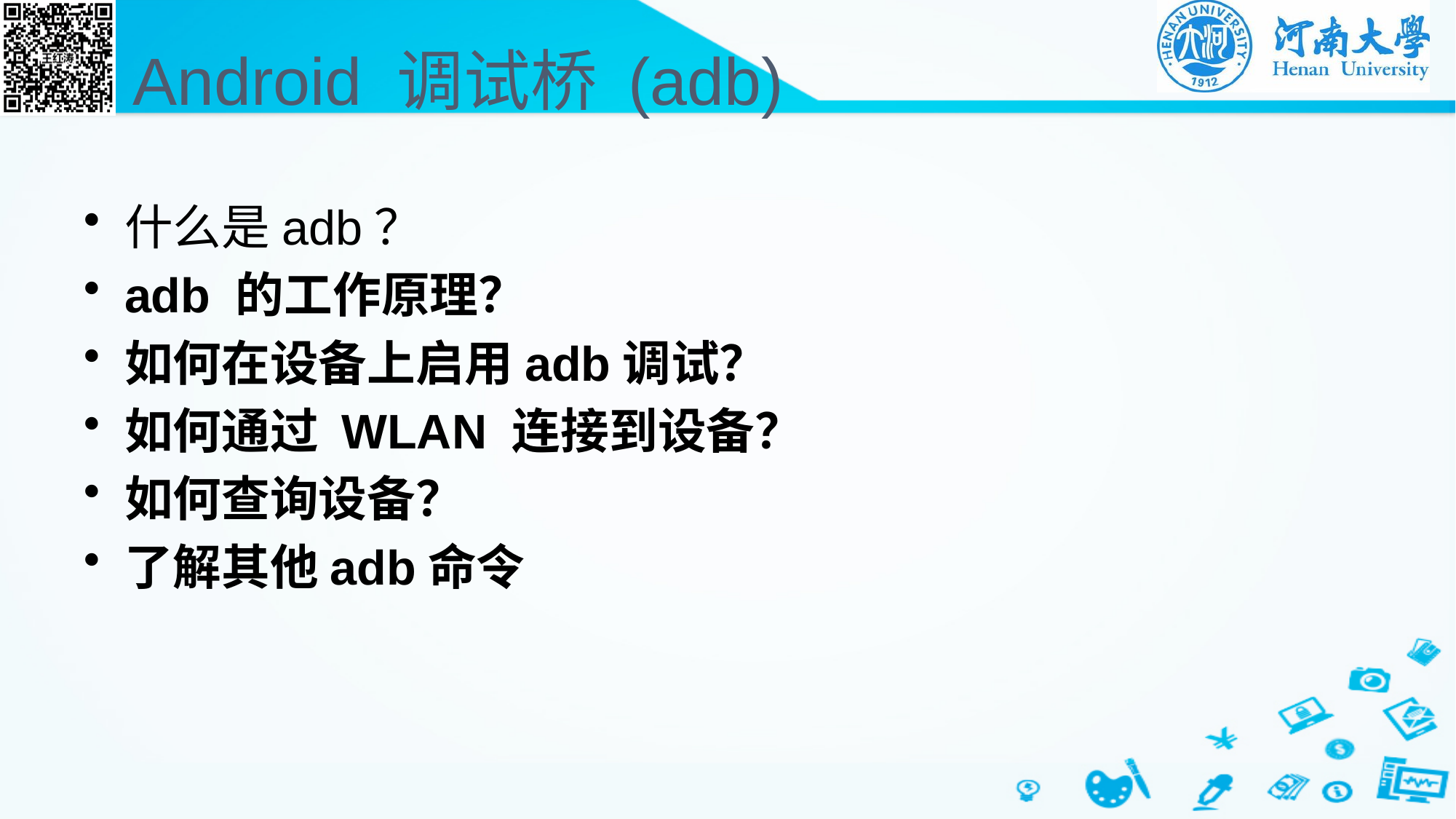

# Android 调试桥 (adb)
什么是adb？
adb 的工作原理？
如何在设备上启用adb调试？
如何通过 WLAN 连接到设备？
如何查询设备？
了解其他adb命令